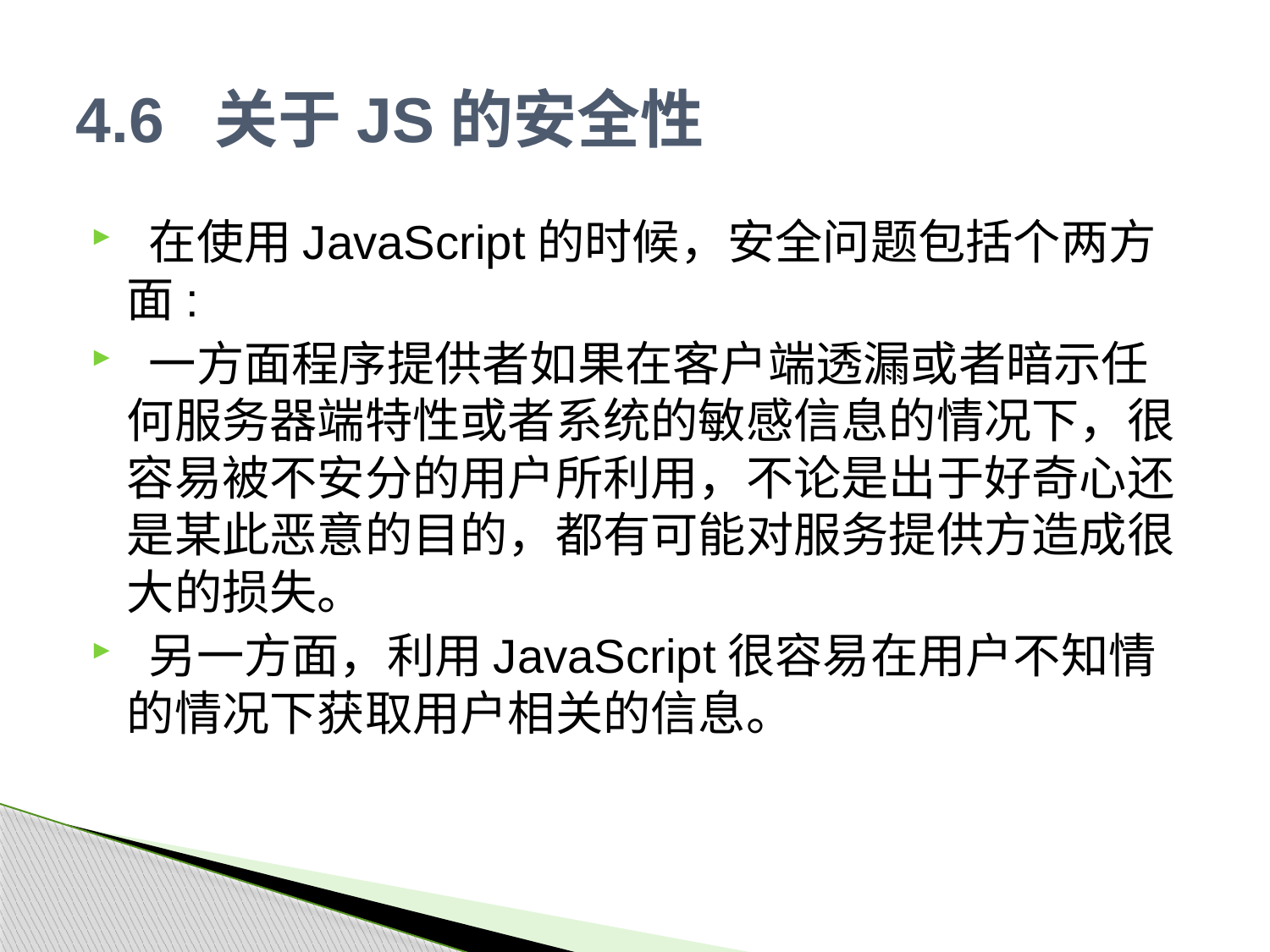

# 4.6  关于JS的安全性
 在使用JavaScript的时候，安全问题包括个两方面:
 一方面程序提供者如果在客户端透漏或者暗示任何服务器端特性或者系统的敏感信息的情况下，很容易被不安分的用户所利用，不论是出于好奇心还是某此恶意的目的，都有可能对服务提供方造成很大的损失。
 另一方面，利用JavaScript很容易在用户不知情的情况下获取用户相关的信息。